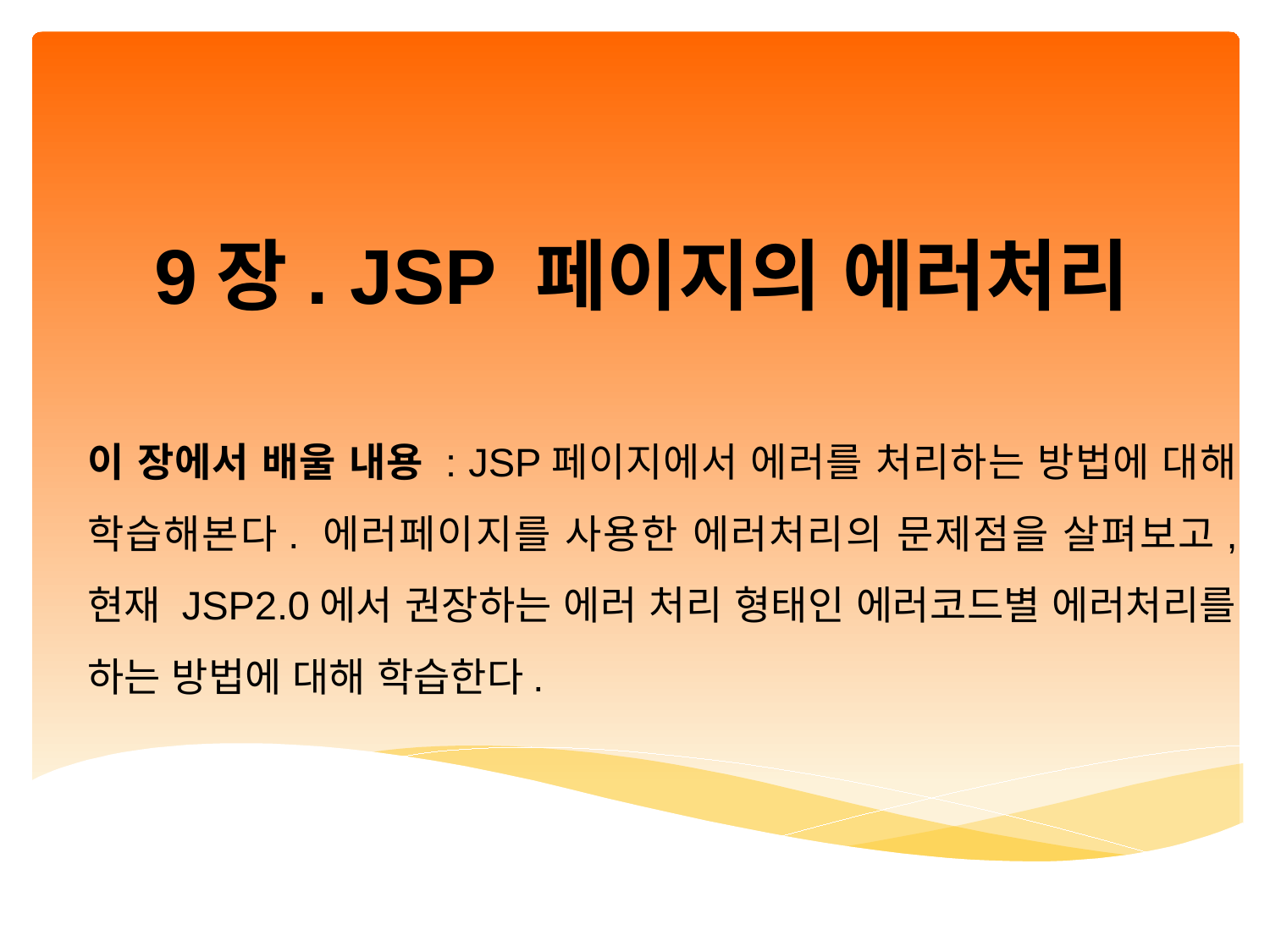

# 9장. JSP 페이지의 에러처리
이 장에서 배울 내용 : JSP페이지에서 에러를 처리하는 방법에 대해 학습해본다. 에러페이지를 사용한 에러처리의 문제점을 살펴보고, 현재 JSP2.0에서 권장하는 에러 처리 형태인 에러코드별 에러처리를 하는 방법에 대해 학습한다.